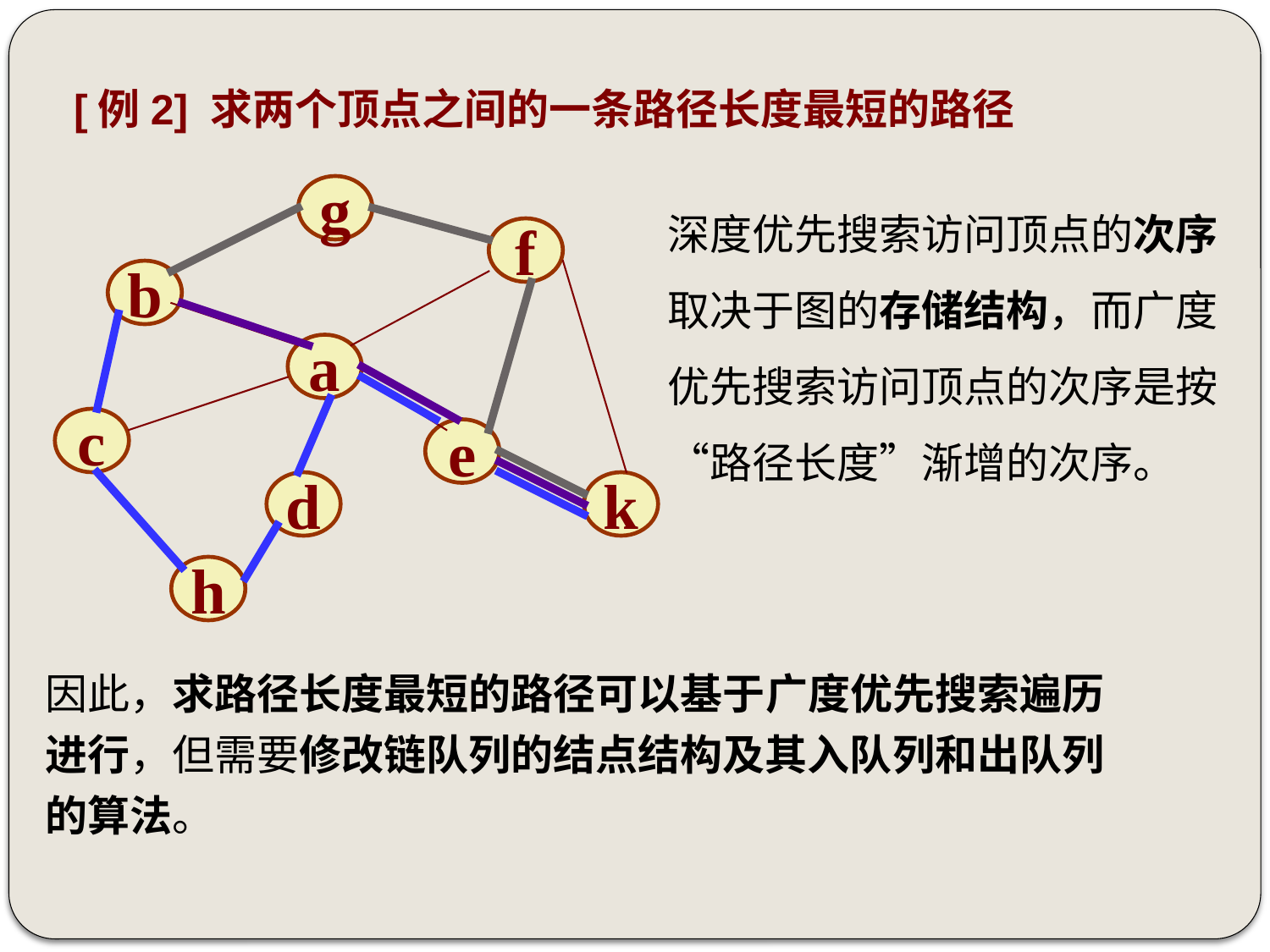

[例2] 求两个顶点之间的一条路径长度最短的路径
g

f
b

a

c
e

d
k

h
深度优先搜索访问顶点的次序取决于图的存储结构，而广度优先搜索访问顶点的次序是按“路径长度”渐增的次序。

因此，求路径长度最短的路径可以基于广度优先搜索遍历进行，但需要修改链队列的结点结构及其入队列和出队列的算法。